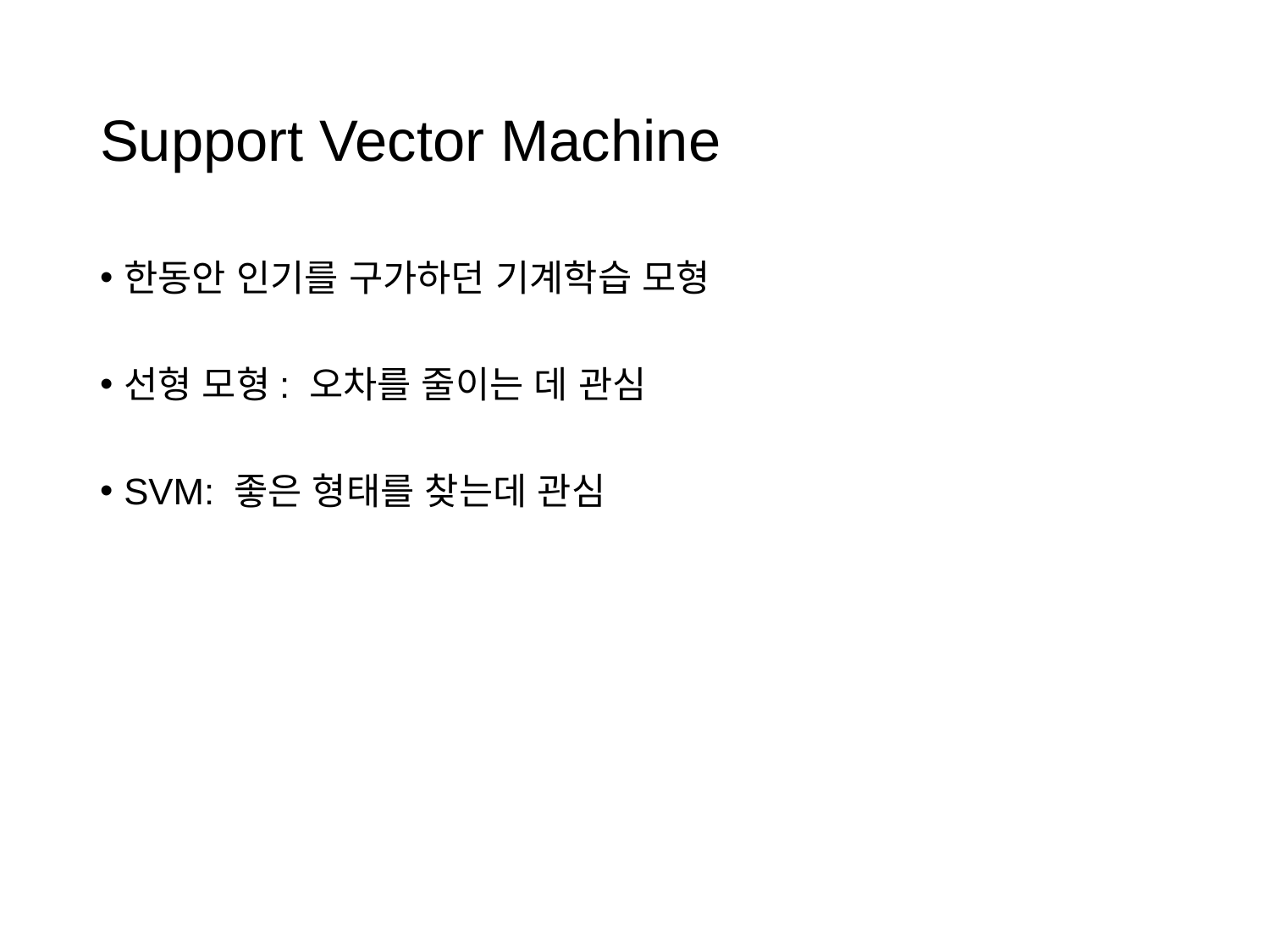

# Support Vector Machine
한동안 인기를 구가하던 기계학습 모형

선형 모형: 오차를 줄이는 데 관심

SVM: 좋은 형태를 찾는데 관심